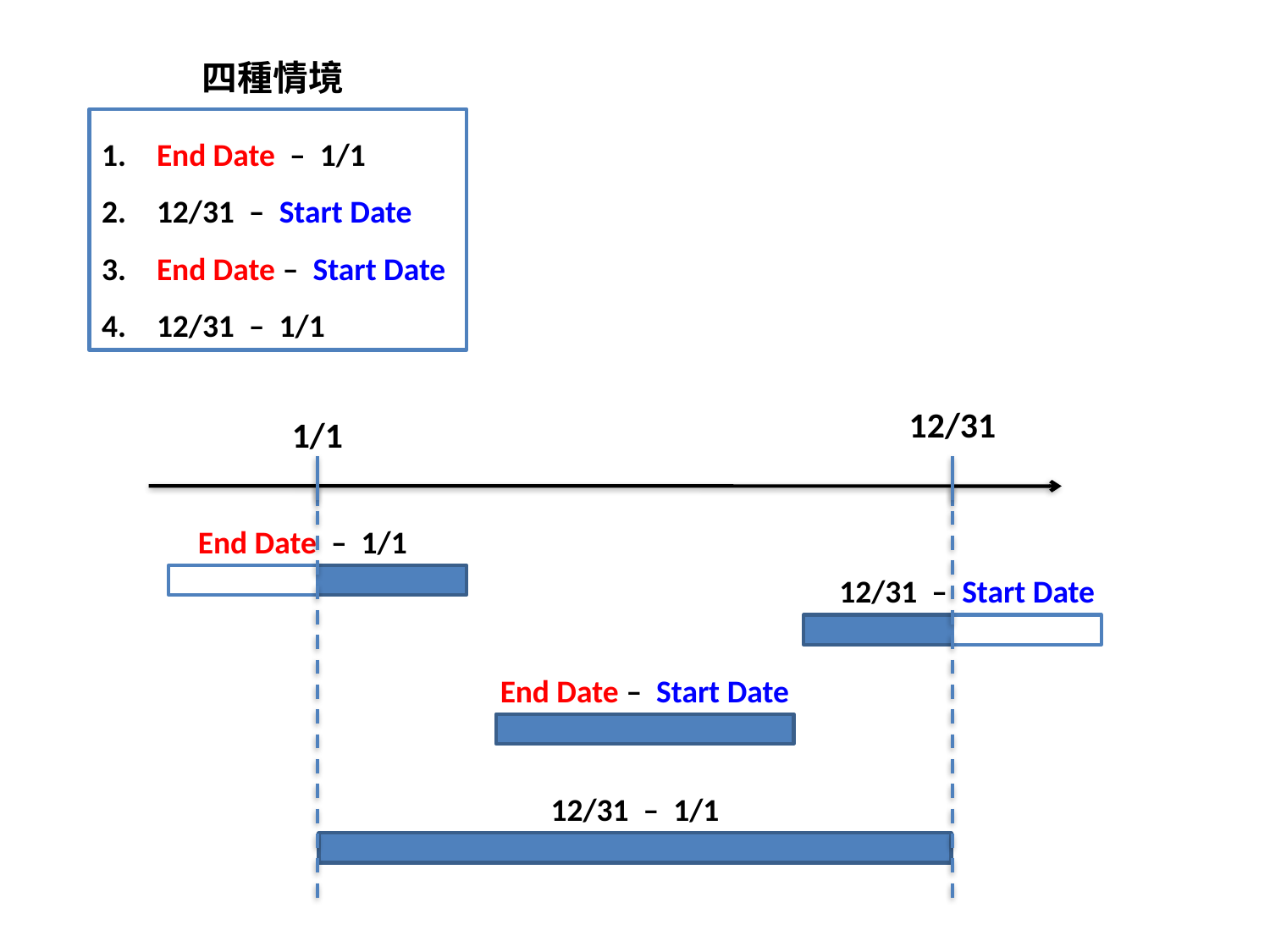

四種情境
 End Date  –  1/1
 12/31  –  Start Date
 End Date –  Start Date
 12/31  –  1/1
12/31
1/1
End Date  –  1/1

12/31  –  Start Date

End Date –  Start Date

12/31  –  1/1